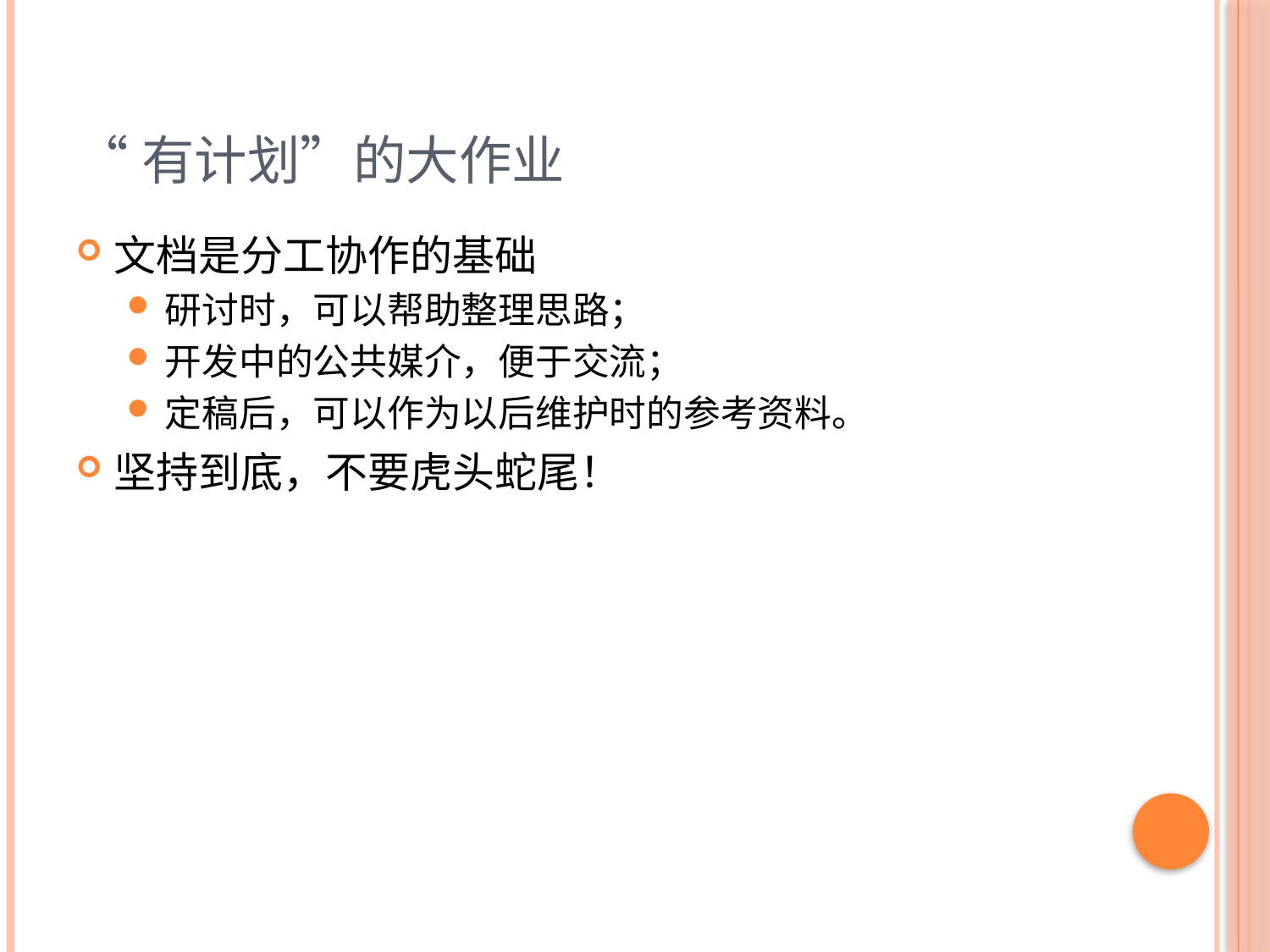

# “有计划”的大作业
文档是分工协作的基础
研讨时，可以帮助整理思路；
开发中的公共媒介，便于交流；
定稿后，可以作为以后维护时的参考资料。
坚持到底，不要虎头蛇尾！